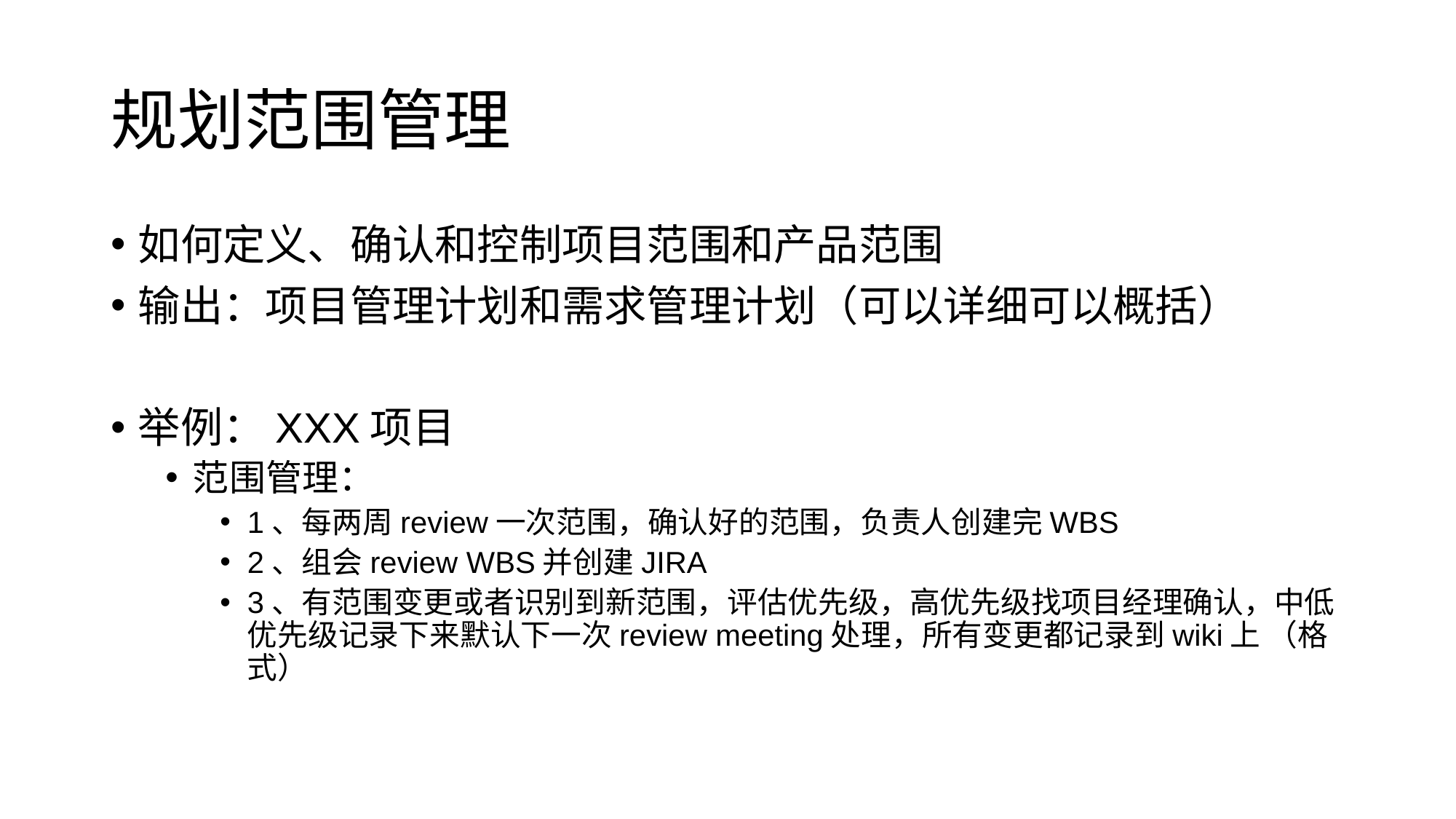

# 规划范围管理
如何定义、确认和控制项目范围和产品范围
输出：项目管理计划和需求管理计划（可以详细可以概括）

举例：XXX项目
范围管理：
1、每两周review一次范围，确认好的范围，负责人创建完WBS
2、组会review WBS并创建JIRA
3、有范围变更或者识别到新范围，评估优先级，高优先级找项目经理确认，中低优先级记录下来默认下一次review meeting处理，所有变更都记录到wiki上 （格式）